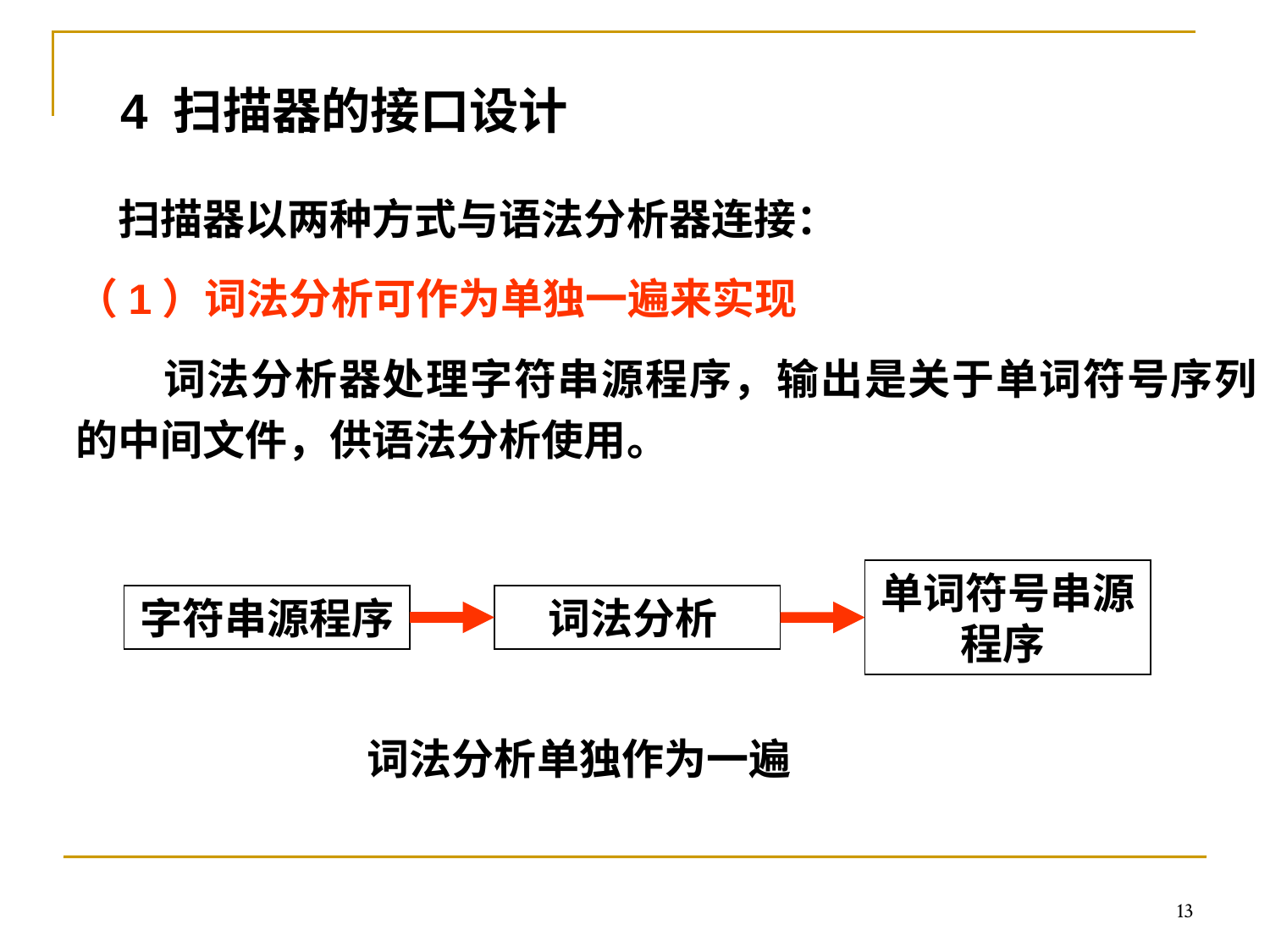

4 扫描器的接口设计
　扫描器以两种方式与语法分析器连接：
（1）词法分析可作为单独一遍来实现
　　词法分析器处理字符串源程序，输出是关于单词符号序列的中间文件，供语法分析使用。
单词符号串源程序
字符串源程序
词法分析
词法分析单独作为一遍
13